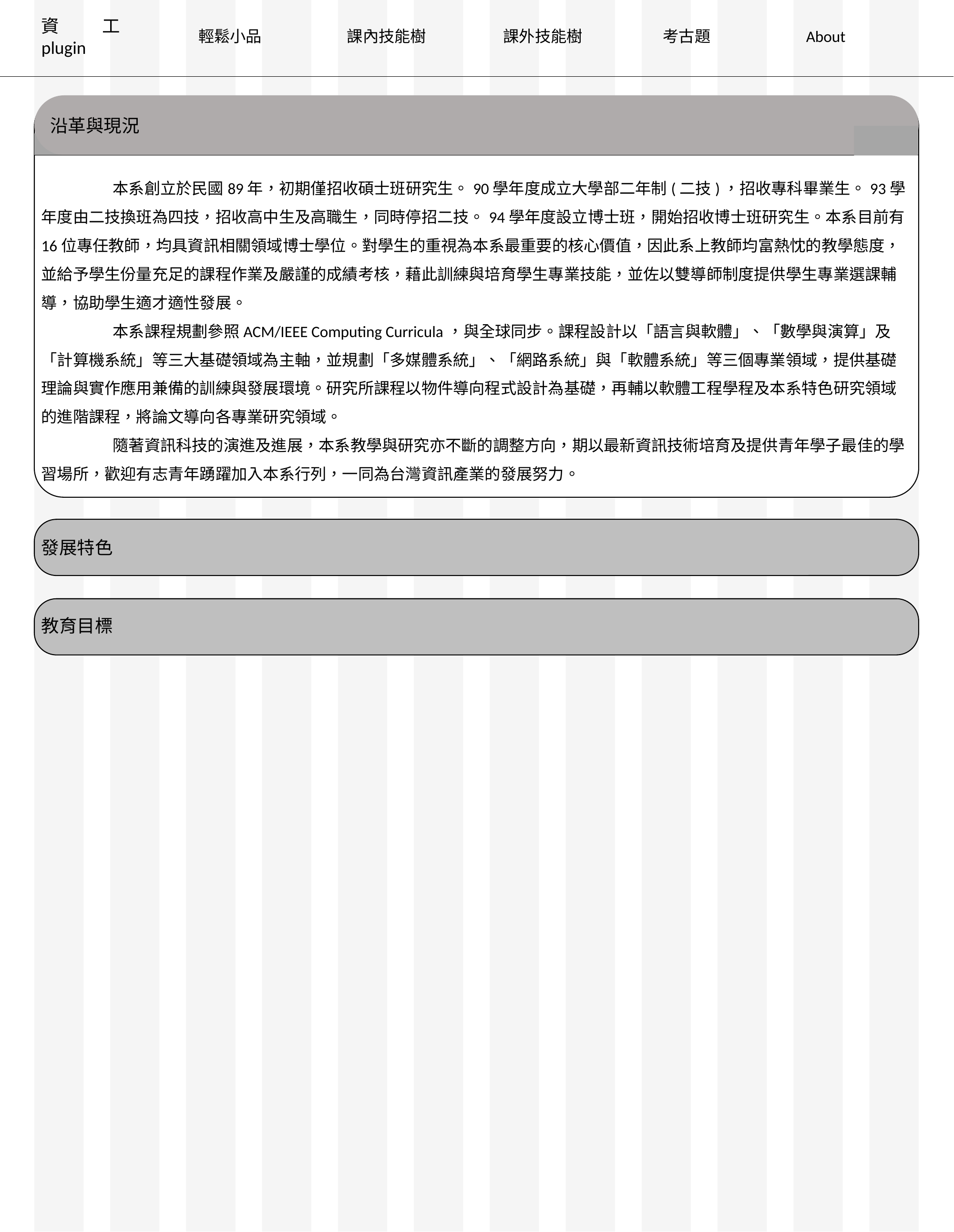

資工plugin
輕鬆小品
課內技能樹
課外技能樹
考古題
About
沿革與現況

	本系創立於民國89年，初期僅招收碩士班研究生。90學年度成立大學部二年制(二技)，招收專科畢業生。93學年度由二技換班為四技，招收高中生及高職生，同時停招二技。94學年度設立博士班，開始招收博士班研究生。本系目前有16位專任教師，均具資訊相關領域博士學位。對學生的重視為本系最重要的核心價值，因此系上教師均富熱忱的教學態度，並給予學生份量充足的課程作業及嚴謹的成績考核，藉此訓練與培育學生專業技能，並佐以雙導師制度提供學生專業選課輔導，協助學生適才適性發展。
	本系課程規劃參照ACM/IEEE Computing Curricula，與全球同步。課程設計以「語言與軟體」、「數學與演算」及「計算機系統」等三大基礎領域為主軸，並規劃「多媒體系統」、「網路系統」與「軟體系統」等三個專業領域，提供基礎理論與實作應用兼備的訓練與發展環境。研究所課程以物件導向程式設計為基礎，再輔以軟體工程學程及本系特色研究領域的進階課程，將論文導向各專業研究領域。
	隨著資訊科技的演進及進展，本系教學與研究亦不斷的調整方向，期以最新資訊技術培育及提供青年學子最佳的學習場所，歡迎有志青年踴躍加入本系行列，一同為台灣資訊產業的發展努力。
發展特色

教育目標